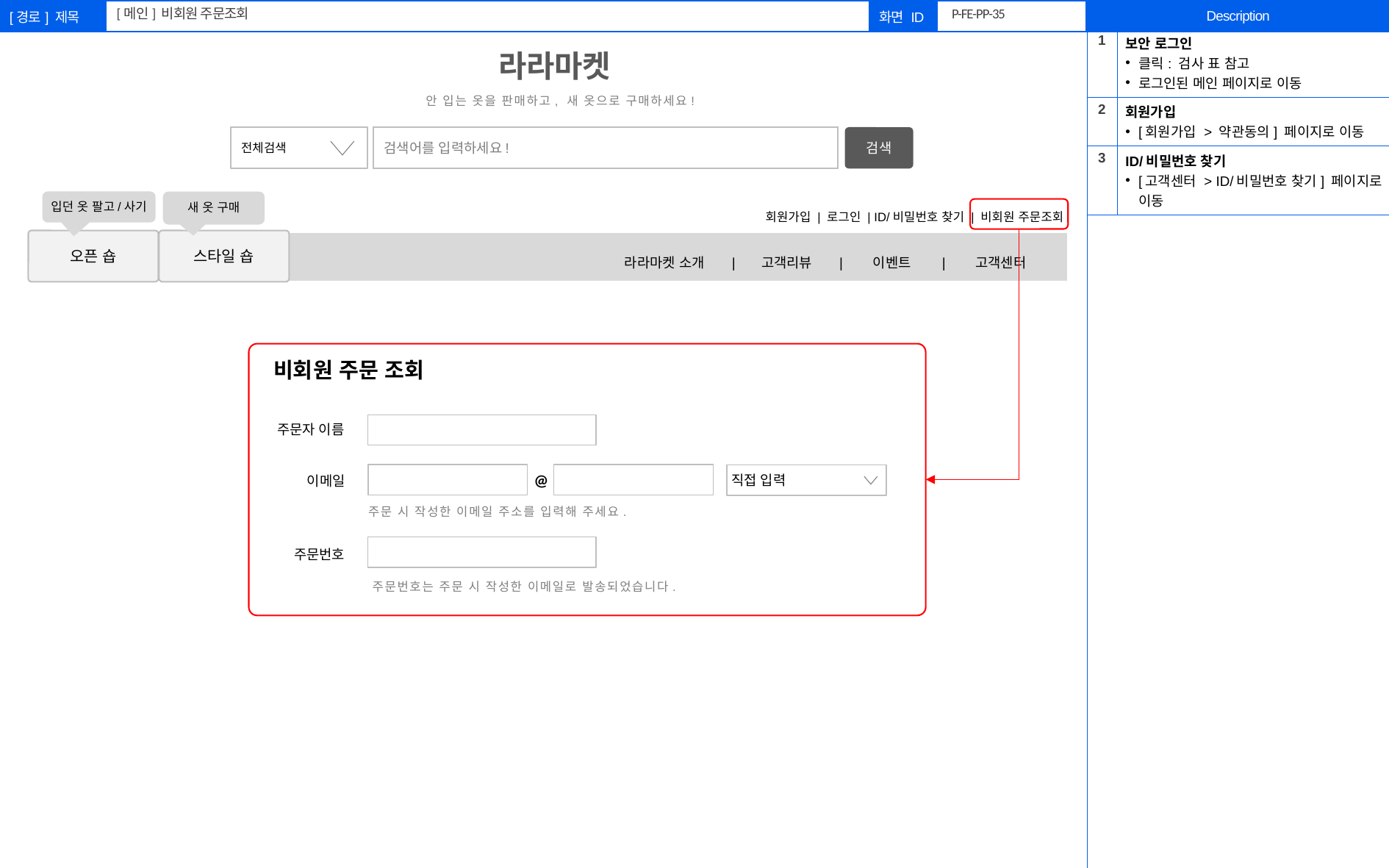

[메인] 비회원 주문조회
# P-FE-PP-35
| 1 | 보안 로그인 클릭: 검사 표 참고 로그인된 메인 페이지로 이동 |
| --- | --- |
| 2 | 회원가입 [회원가입 > 약관동의] 페이지로 이동 |
| 3 | ID/비밀번호 찾기 [고객센터 > ID/비밀번호 찾기] 페이지로 이동 |
|  |  |
라라마켓
안 입는 옷을 판매하고, 새 옷으로 구매하세요!
검색어를 입력하세요!
검색
 전체검색

새 옷 구매
입던 옷 팔고/사기
회원가입 | 로그인 | ID/비밀번호 찾기 | 비회원 주문조회

오픈 숍
스타일 숍
| 라라마켓 소개 | 고객리뷰 | 이벤트 | 고객센터 |
| --- |

비회원 주문 조회

주문자 이름
@

직접 입력
이메일

주문 시 작성한 이메일 주소를 입력해 주세요.

주문번호
주문번호는 주문 시 작성한 이메일로 발송되었습니다.